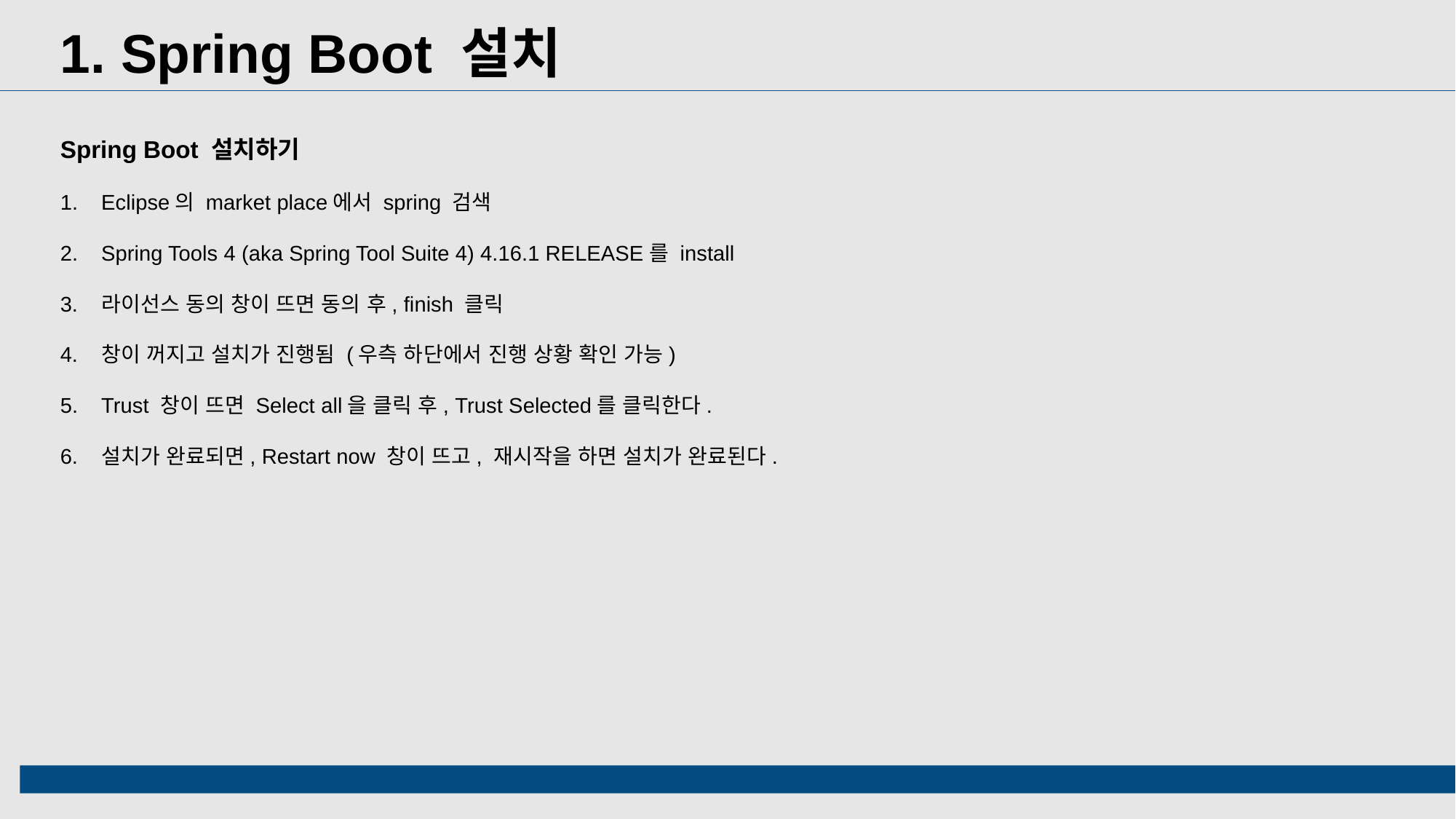

1. Spring Boot 설치
Spring Boot 설치하기
Eclipse의 market place에서 spring 검색
Spring Tools 4 (aka Spring Tool Suite 4) 4.16.1 RELEASE를 install
라이선스 동의 창이 뜨면 동의 후, finish 클릭
창이 꺼지고 설치가 진행됨 (우측 하단에서 진행 상황 확인 가능)
Trust 창이 뜨면 Select all을 클릭 후, Trust Selected를 클릭한다.
설치가 완료되면, Restart now 창이 뜨고, 재시작을 하면 설치가 완료된다.